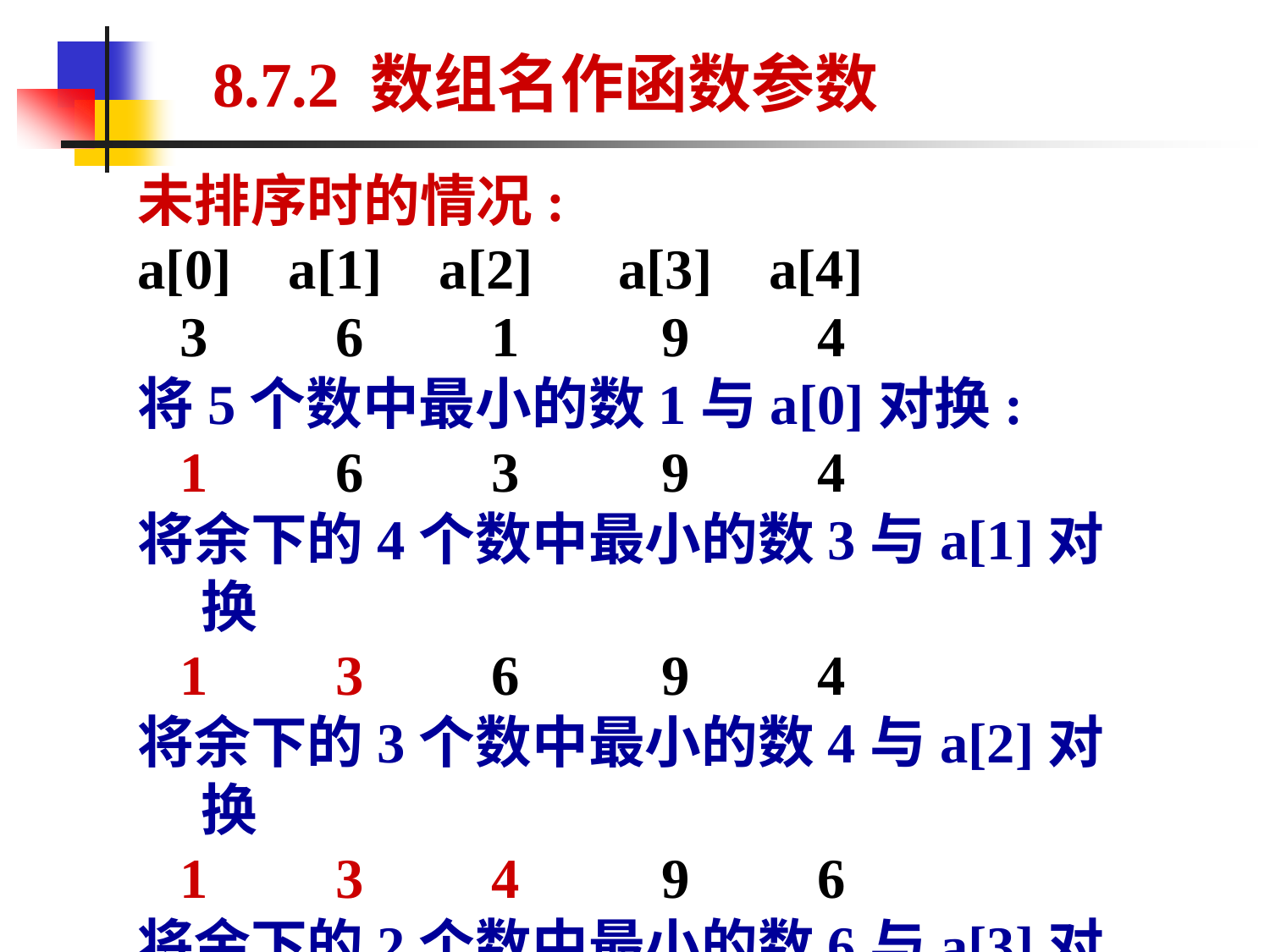

8.7.2 数组名作函数参数
未排序时的情况:
a[0]    a[1]    a[2]      a[3]    a[4]
   3         6         1          9         4
将5个数中最小的数1与a[0]对换:
   1         6         3          9         4
将余下的4个数中最小的数3与a[1]对换
   1         3         6          9         4
将余下的3个数中最小的数4与a[2]对换
   1         3         4          9         6
将余下的2个数中最小的数6与a[3]对换
   1         3         4          6         9